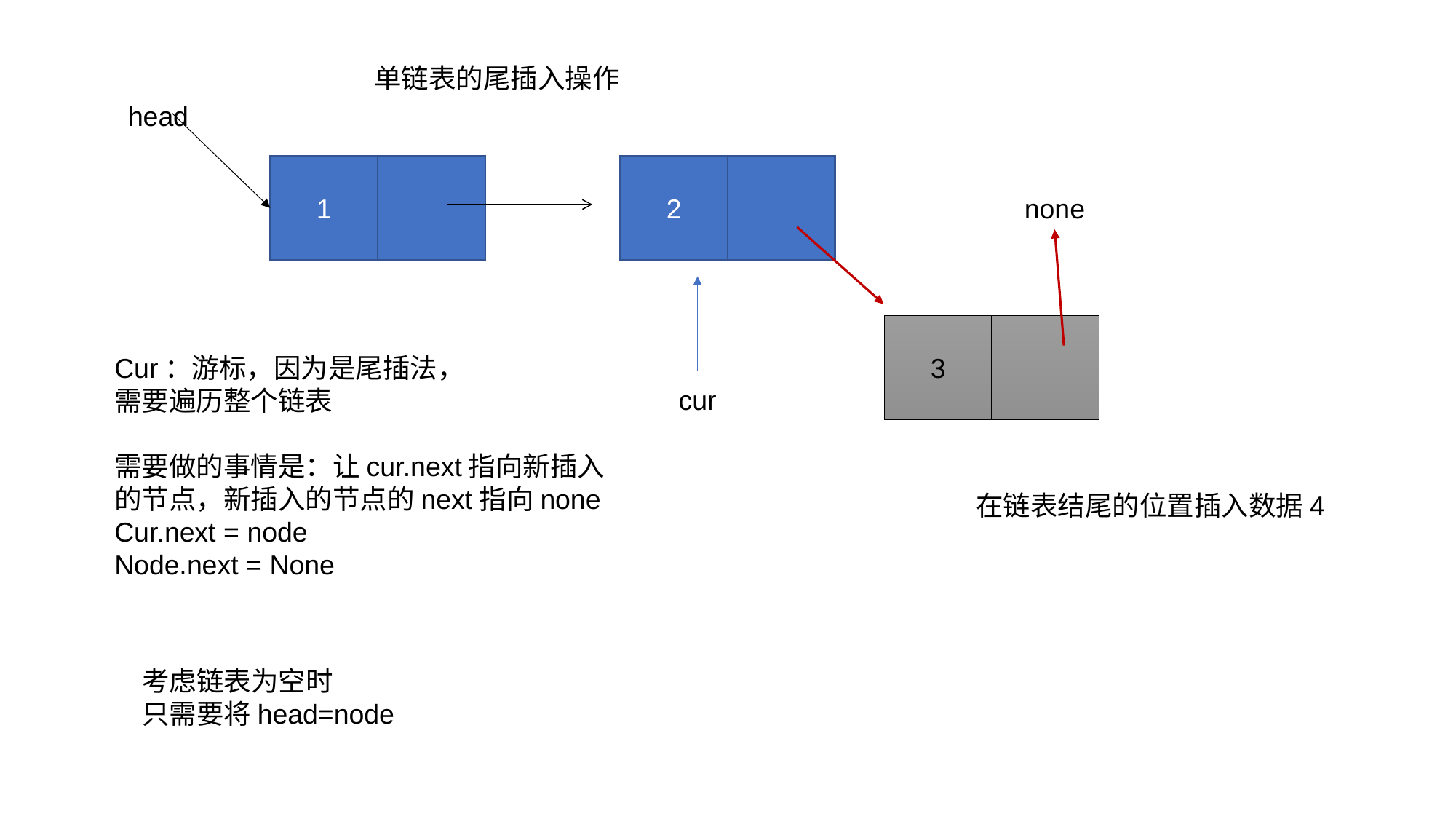

单链表的尾插入操作
head

1

2
none
cur

3
Cur：游标，因为是尾插法，
需要遍历整个链表

需要做的事情是：让cur.next指向新插入的节点，新插入的节点的next指向none
Cur.next = node
Node.next = None
在链表结尾的位置插入数据4
考虑链表为空时
只需要将head=node